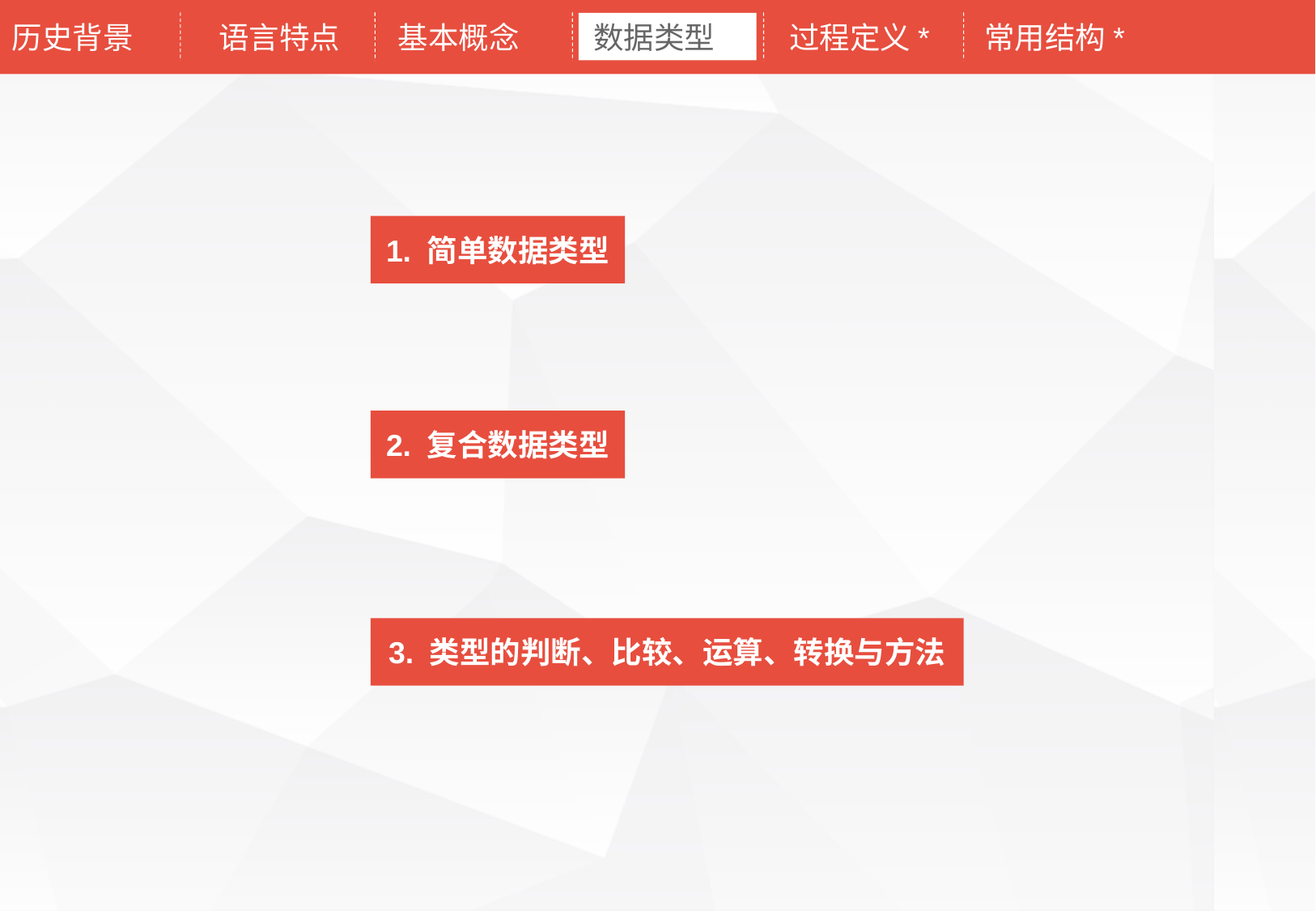

历史背景

语言特点

基本概念

数据类型

过程定义*

常用结构*

1. 简单数据类型
2. 复合数据类型
3. 类型的判断、比较、运算、转换与方法